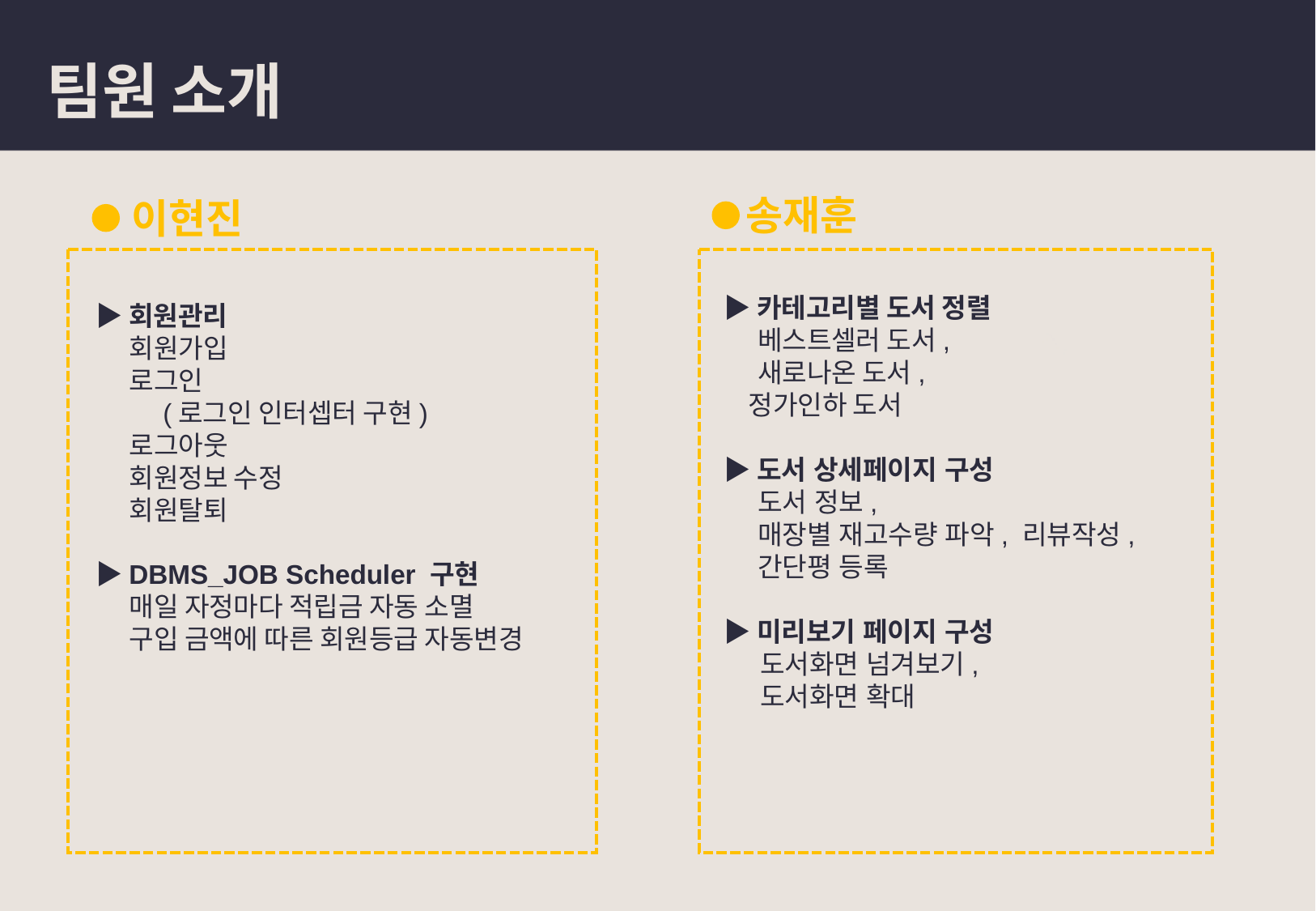

팀원 소개
송재훈
이현진

▶카테고리별 도서 정렬
베스트셀러 도서,
새로나온 도서,
   정가인하 도서
▶도서 상세페이지 구성
도서 정보,
매장별 재고수량 파악, 리뷰작성,
간단평 등록

▶미리보기 페이지 구성
    도서화면 넘겨보기,
    도서화면 확대
▶회원관리
회원가입
로그인
(로그인 인터셉터 구현)
로그아웃
회원정보 수정
회원탈퇴
▶DBMS_JOB Scheduler 구현
매일 자정마다 적립금 자동 소멸
구입 금액에 따른 회원등급 자동변경